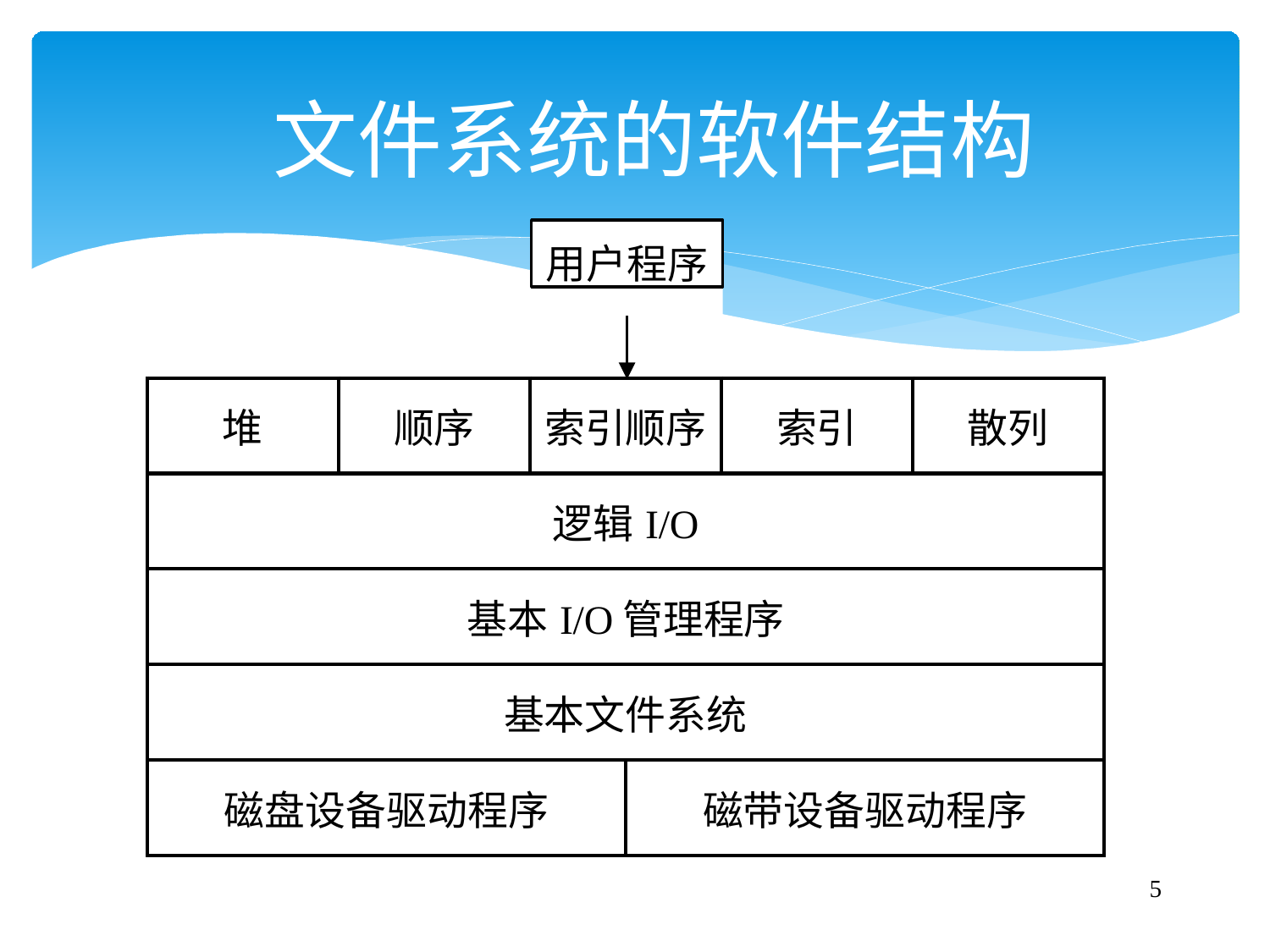

# 文件系统的软件结构

用户程序

| 堆 | 顺序 | 索引顺序 |  | 索引 | 散列 |
| --- | --- | --- | --- | --- | --- |
| 逻辑I/O |  |  |  |  |  |
| 基本I/O管理程序 |  |  |  |  |  |
| 基本文件系统 |  |  |  |  |  |
| 磁盘设备驱动程序 |  |  | 磁带设备驱动程序 |  |  |

5